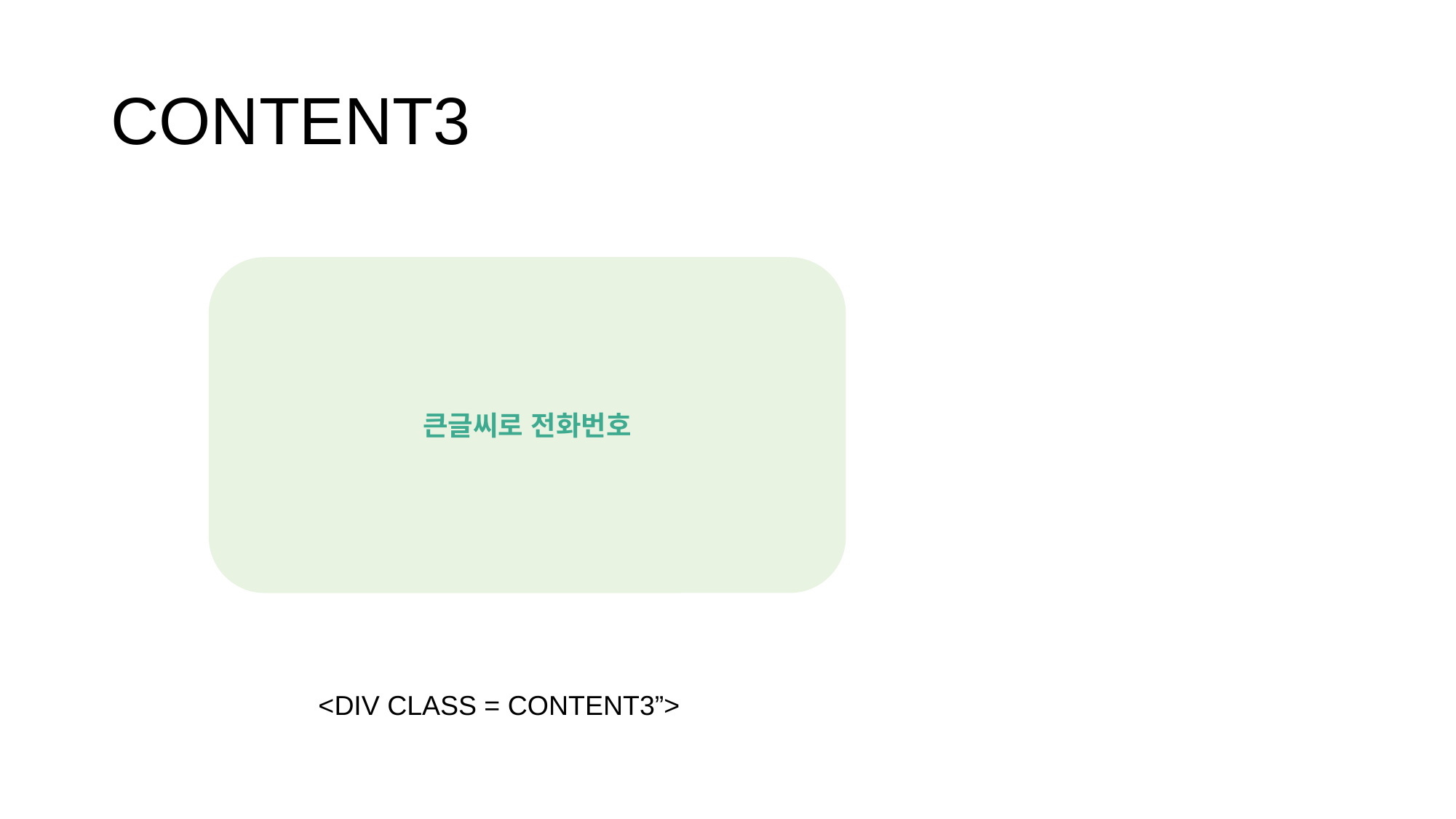

# CONTENT3
큰글씨로 전화번호
<DIV CLASS = CONTENT3”>